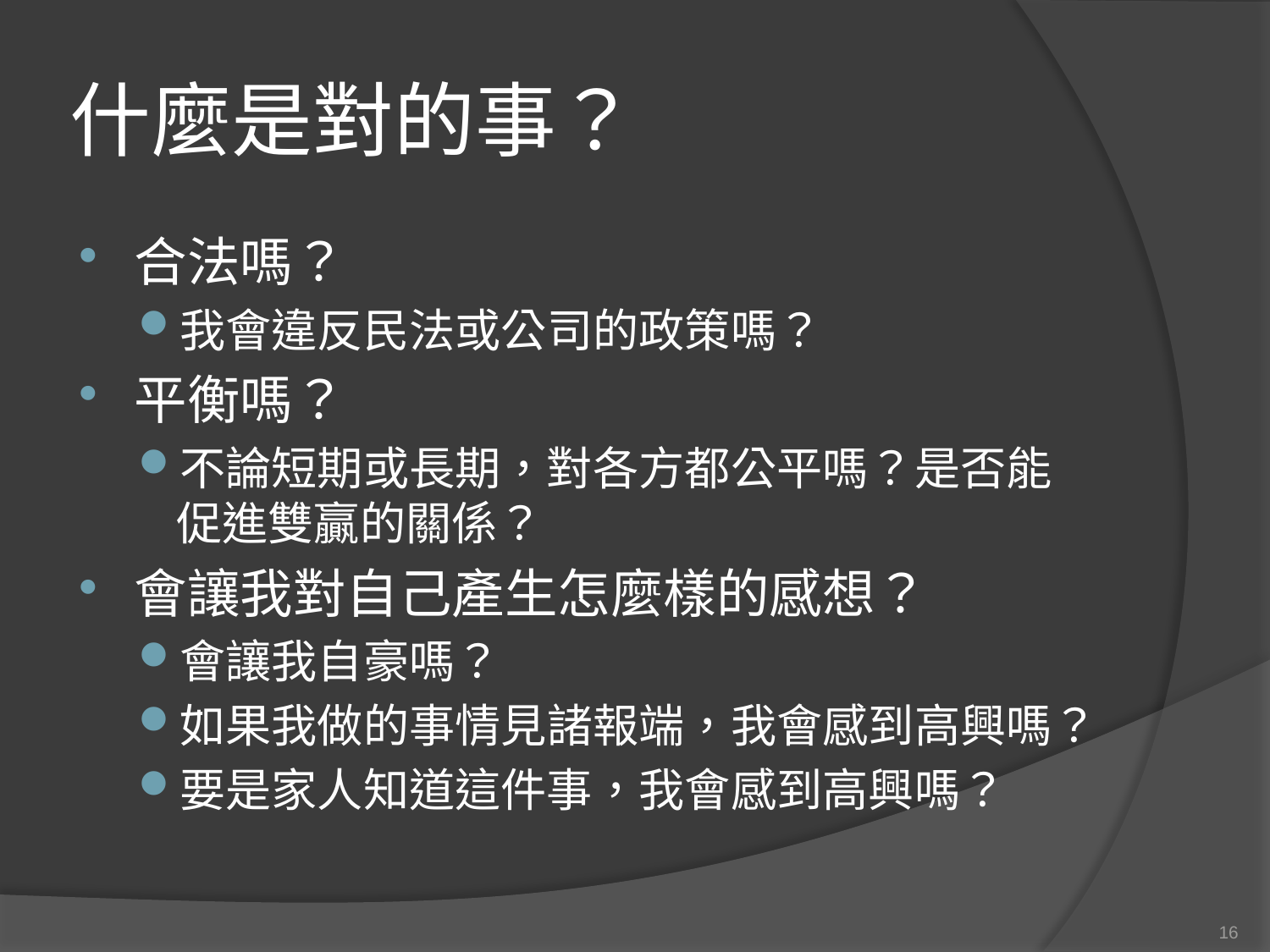

# 什麼是對的事？
合法嗎？
我會違反民法或公司的政策嗎？
平衡嗎？
不論短期或長期，對各方都公平嗎？是否能促進雙贏的關係？
會讓我對自己產生怎麼樣的感想？
會讓我自豪嗎？
如果我做的事情見諸報端，我會感到高興嗎？
要是家人知道這件事，我會感到高興嗎？

16